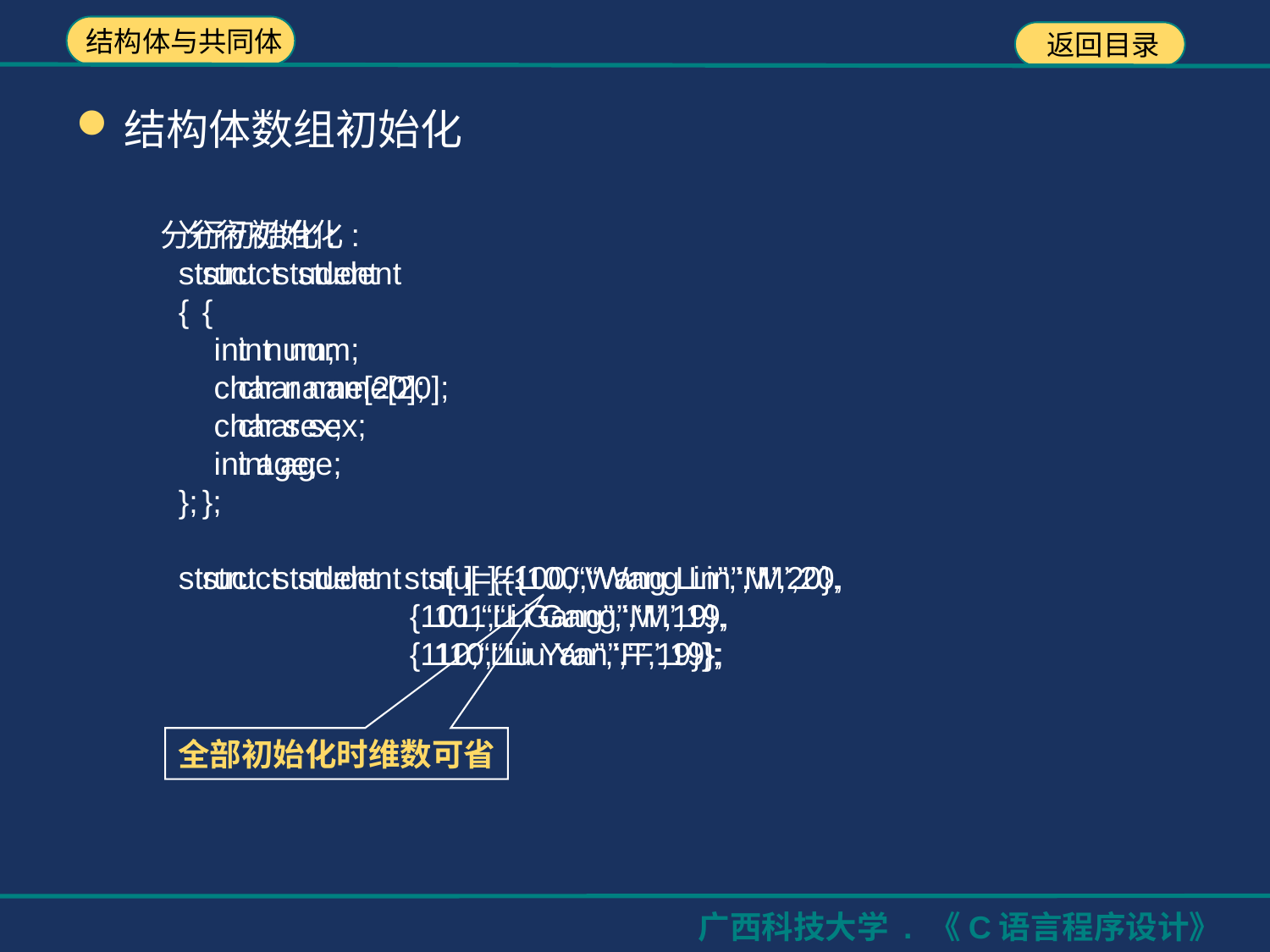

结构体数组初始化
分行初始化:
  struct  student
  {
      int  num;
      char name[20];
      char sex;
      int age;
  };

  struct  student   stu[ ]={{100,“Wang Lin”,‘M’,20},
                            {101,“Li Gang”,‘M’,19},
                            {110,“Liu Yan”,‘F’,19}};
全部初始化时维数可省
分行初始化:
  struct  student
  {
      int  num;
      char name[20];
      char sex;
      int age;
  };

  struct  student   stu[ ]={100,“Wang Lin”,‘M’,20,
                            101,“Li Gang”,‘M’,19,
                            110,“Liu Yan”,‘F’,19};